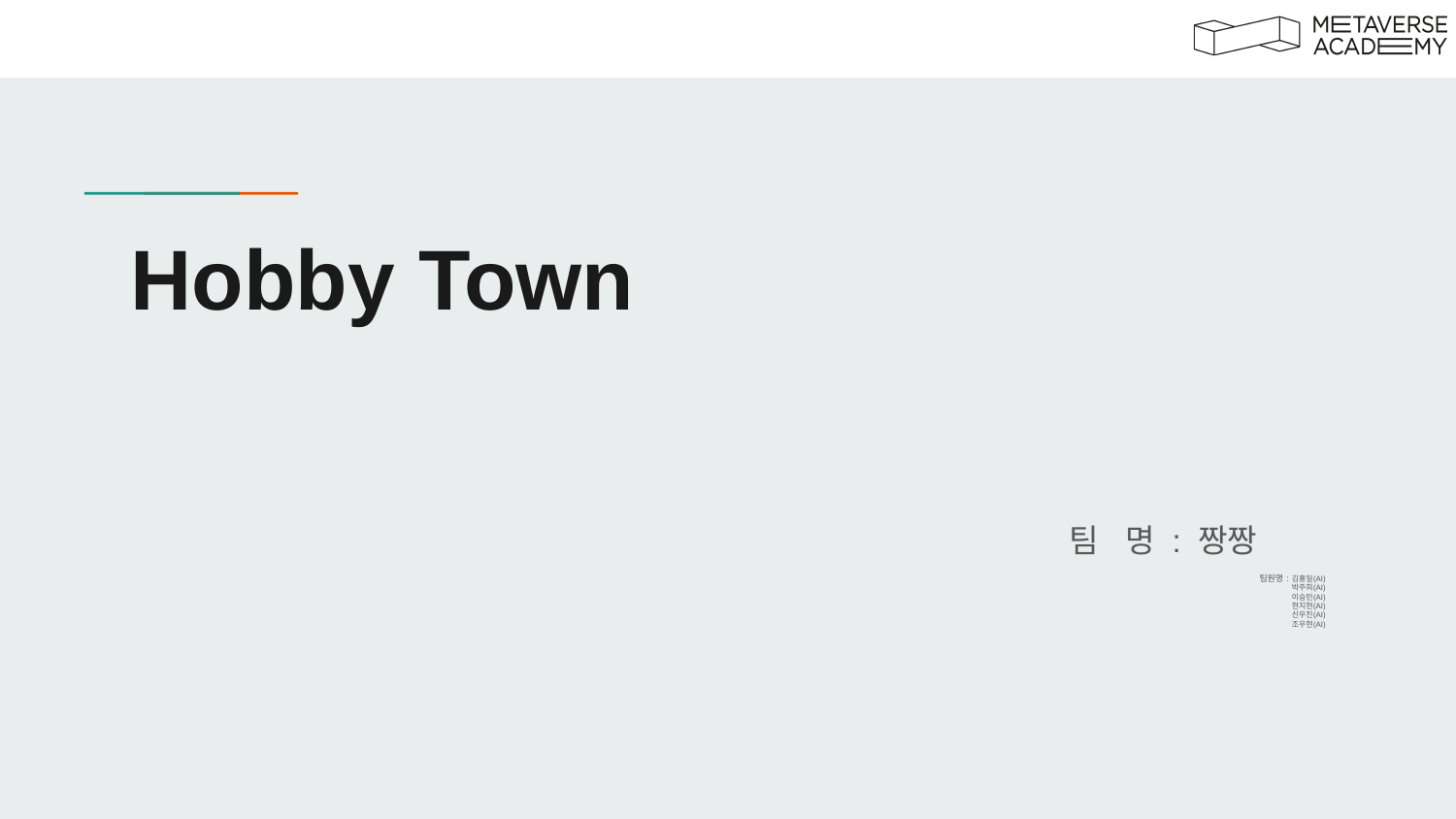

# Hobby Town
팀   명 : 짱짱
팀원명 : 김홍일(AI)
박주희(AI)
이승민(AI)
현지현(AI)
신우진(AI)
조우현(AI)